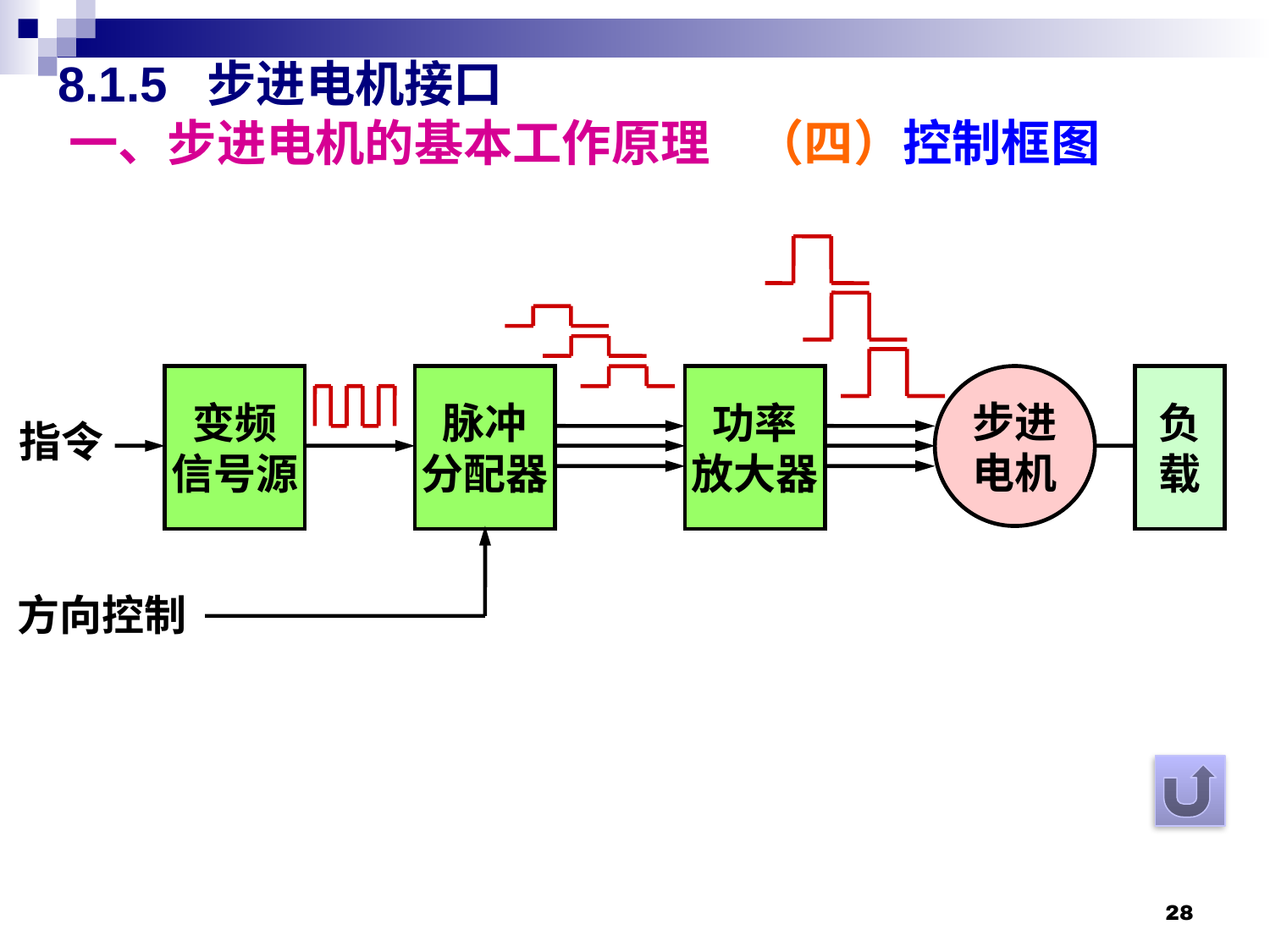

# 8.1.5  步进电机接口 一、步进电机的基本工作原理    （四）控制框图

变频
信号源
脉冲
分配器
功率
放大器
步进
电机
负
载

指令

方向控制

28